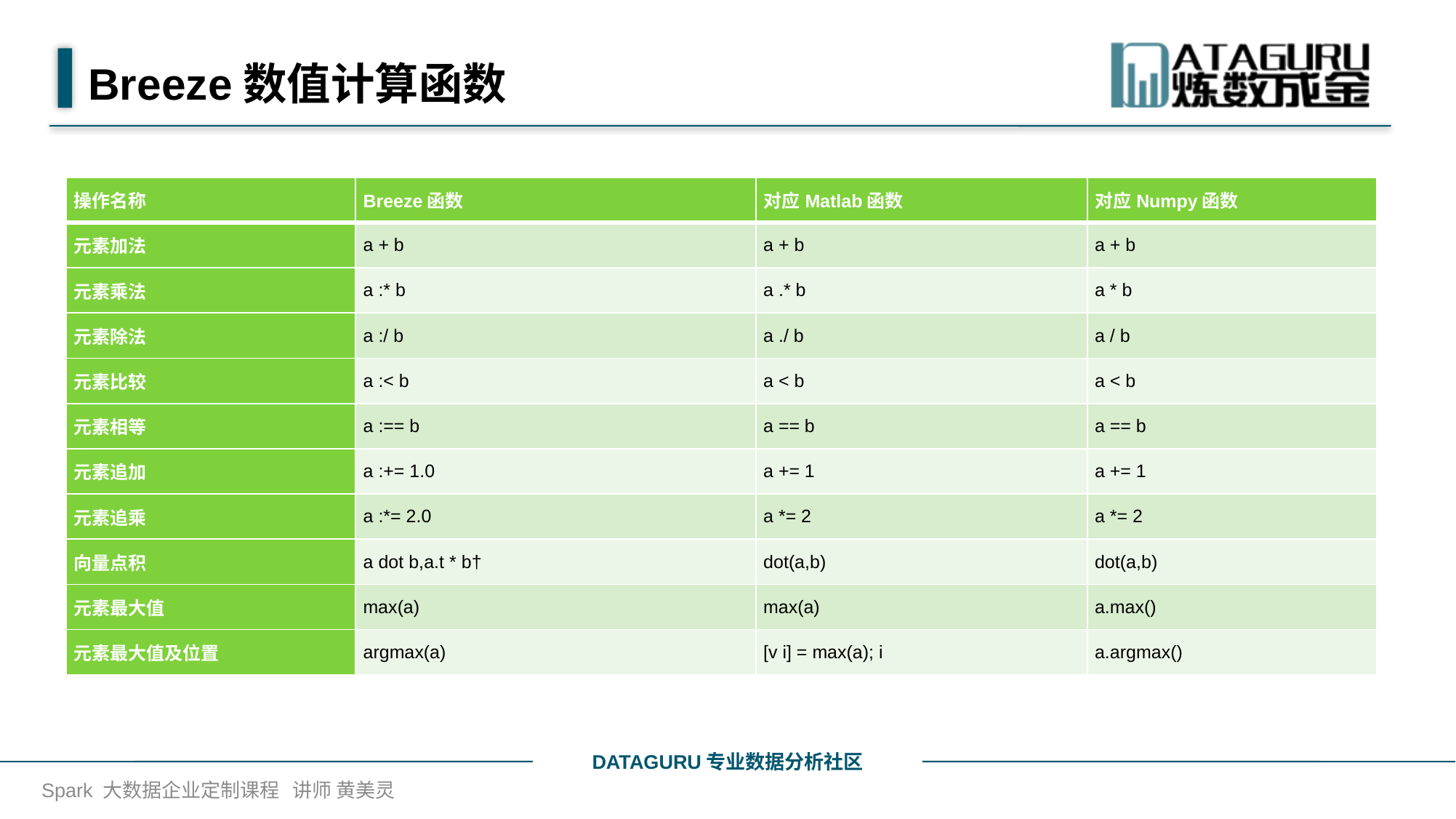

# Breeze数值计算函数
| 操作名称 | Breeze函数 | 对应Matlab函数 | 对应Numpy函数 |
| --- | --- | --- | --- |
| 元素加法 | a + b | a + b | a + b |
| 元素乘法 | a :\* b | a .\* b | a \* b |
| 元素除法 | a :/ b | a ./ b | a / b |
| 元素比较 | a :< b | a < b | a < b |
| 元素相等 | a :== b | a == b | a == b |
| 元素追加 | a :+= 1.0 | a += 1 | a += 1 |
| 元素追乘 | a :\*= 2.0 | a \*= 2 | a \*= 2 |
| 向量点积 | a dot b,a.t \* b† | dot(a,b) | dot(a,b) |
| 元素最大值 | max(a) | max(a) | a.max() |
| 元素最大值及位置 | argmax(a) | [v i] = max(a); i | a.argmax() |